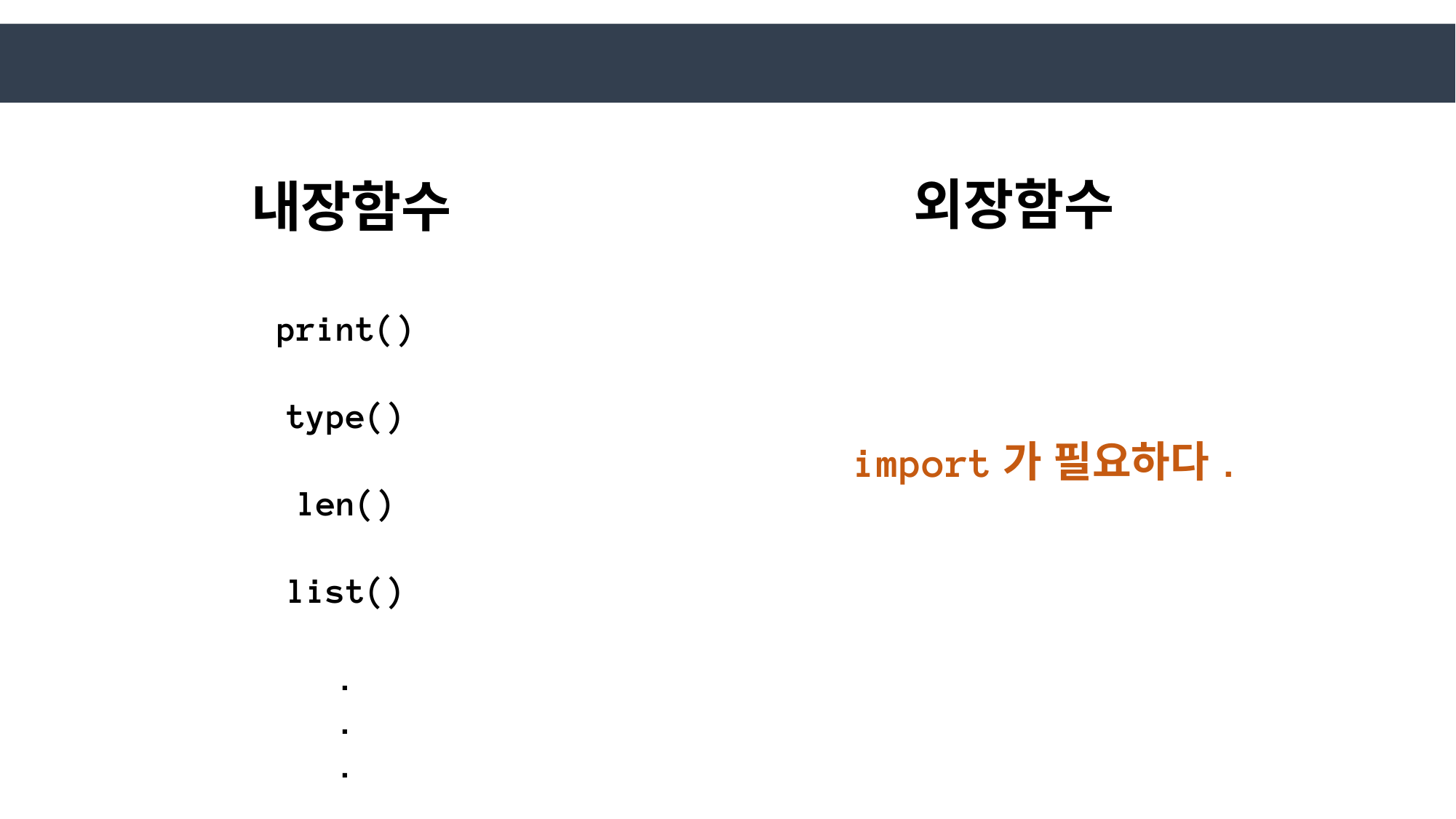

외장함수
내장함수
print()

type()

len()

list()

.
.
.
import가 필요하다.